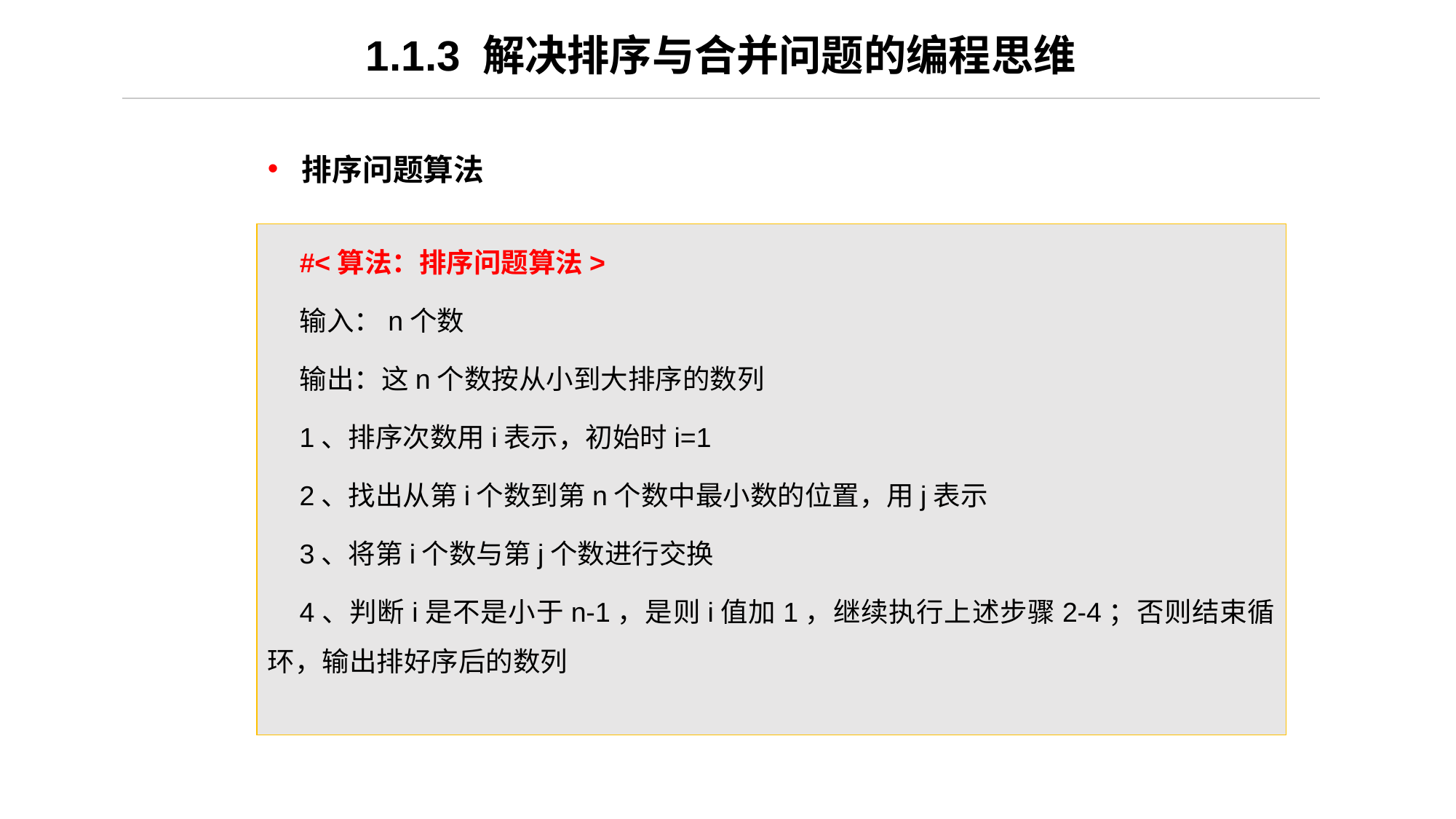

1.1.3 解决排序与合并问题的编程思维
排序问题算法
#<算法：排序问题算法>
输入：n个数
输出：这n个数按从小到大排序的数列
1、排序次数用i表示，初始时i=1
2、找出从第i个数到第n个数中最小数的位置，用j表示
3、将第i个数与第j个数进行交换
4、判断i是不是小于n-1，是则i值加1，继续执行上述步骤2-4；否则结束循环，输出排好序后的数列